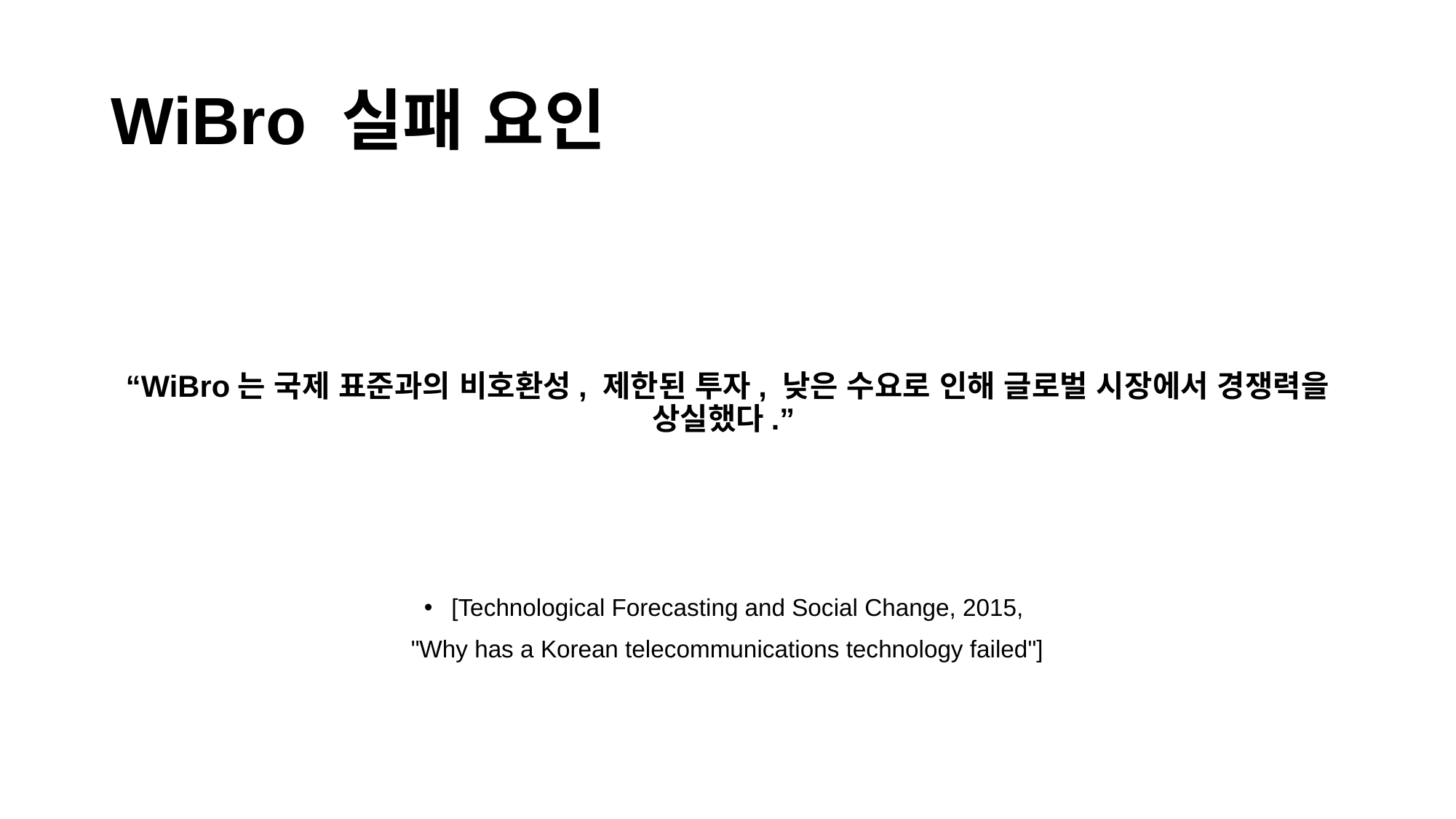

# WiBro 실패 요인

“WiBro는 국제 표준과의 비호환성, 제한된 투자, 낮은 수요로 인해 글로벌 시장에서 경쟁력을 상실했다.”

[Technological Forecasting and Social Change, 2015,
"Why has a Korean telecommunications technology failed"]